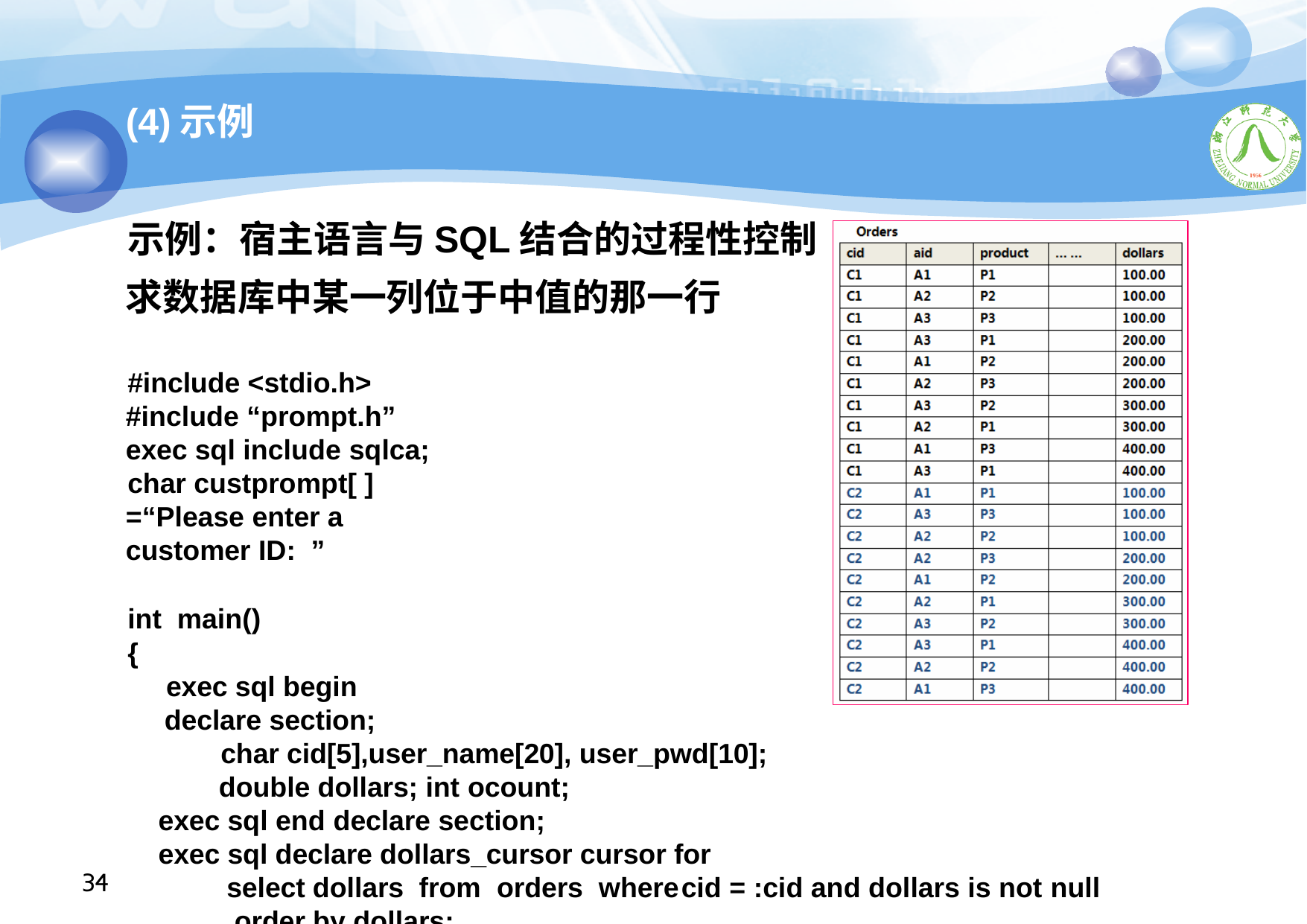

(4)示例
示例：宿主语言与SQL结合的过程性控制求数据库中某一列位于中值的那一行

#include <stdio.h>  #include “prompt.h”  exec sql include sqlca;
char custprompt[ ] =“Please enter a customer ID: ”

int main()
{
exec sql begin declare section;
char cid[5],user_name[20], user_pwd[10];  double dollars; int ocount;
exec sql end declare section;
exec sql declare dollars_cursor cursor for
select dollars  from  orders  where	cid = :cid and dollars is not null  order by dollars;

int i;

34